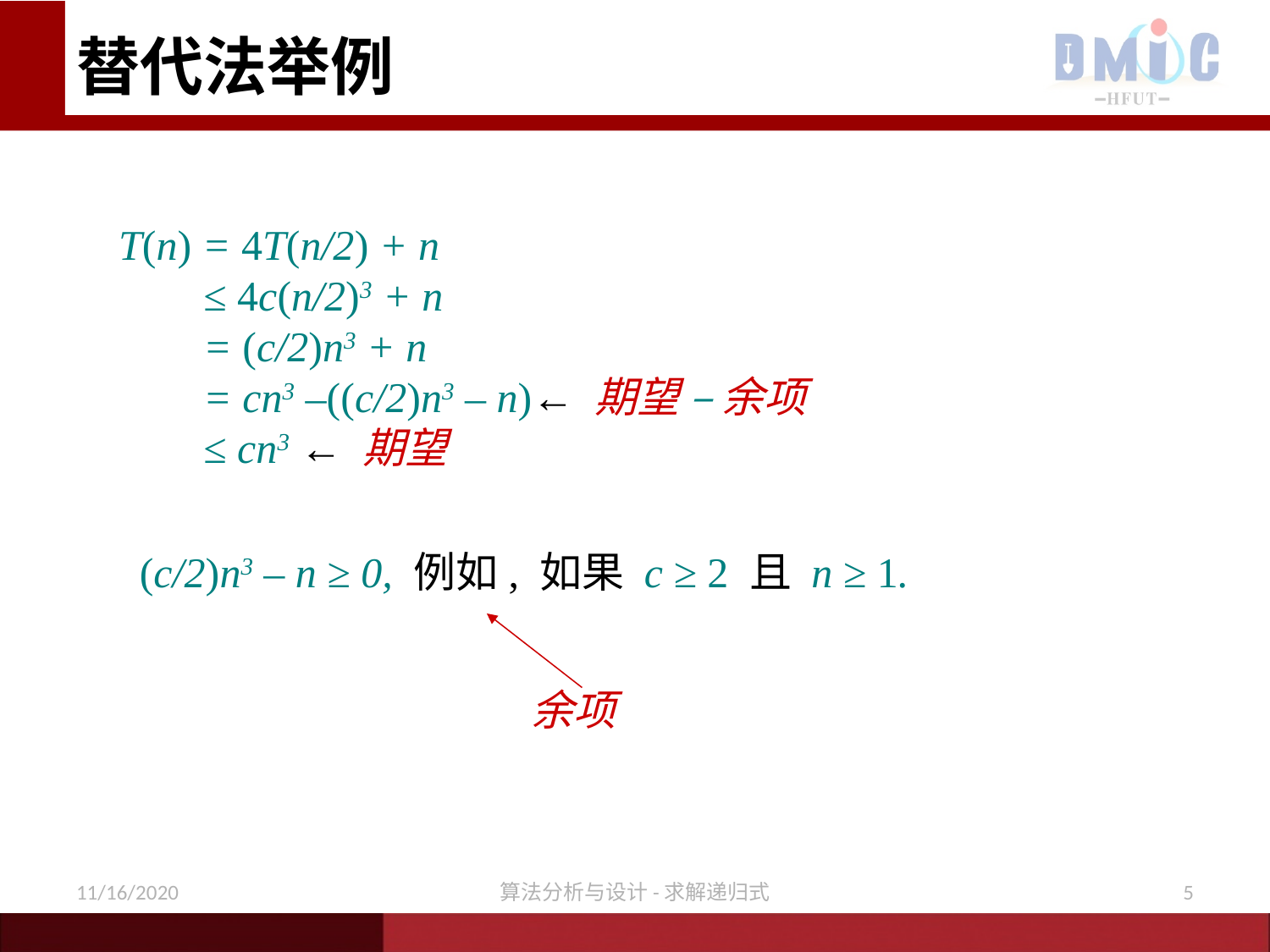

# 替代法举例
T(n) = 4T(n/2) + n
        ≤ 4c(n/2)3 + n
        = (c/2)n3 + n
        = cn3 –((c/2)n3 – n)← 期望 – 余项
        ≤ cn3 ← 期望
 (c/2)n3 – n ≥ 0, 例如, 如果 c ≥ 2 且 n ≥ 1.

余项
11/16/2020
算法分析与设计-求解递归式
5